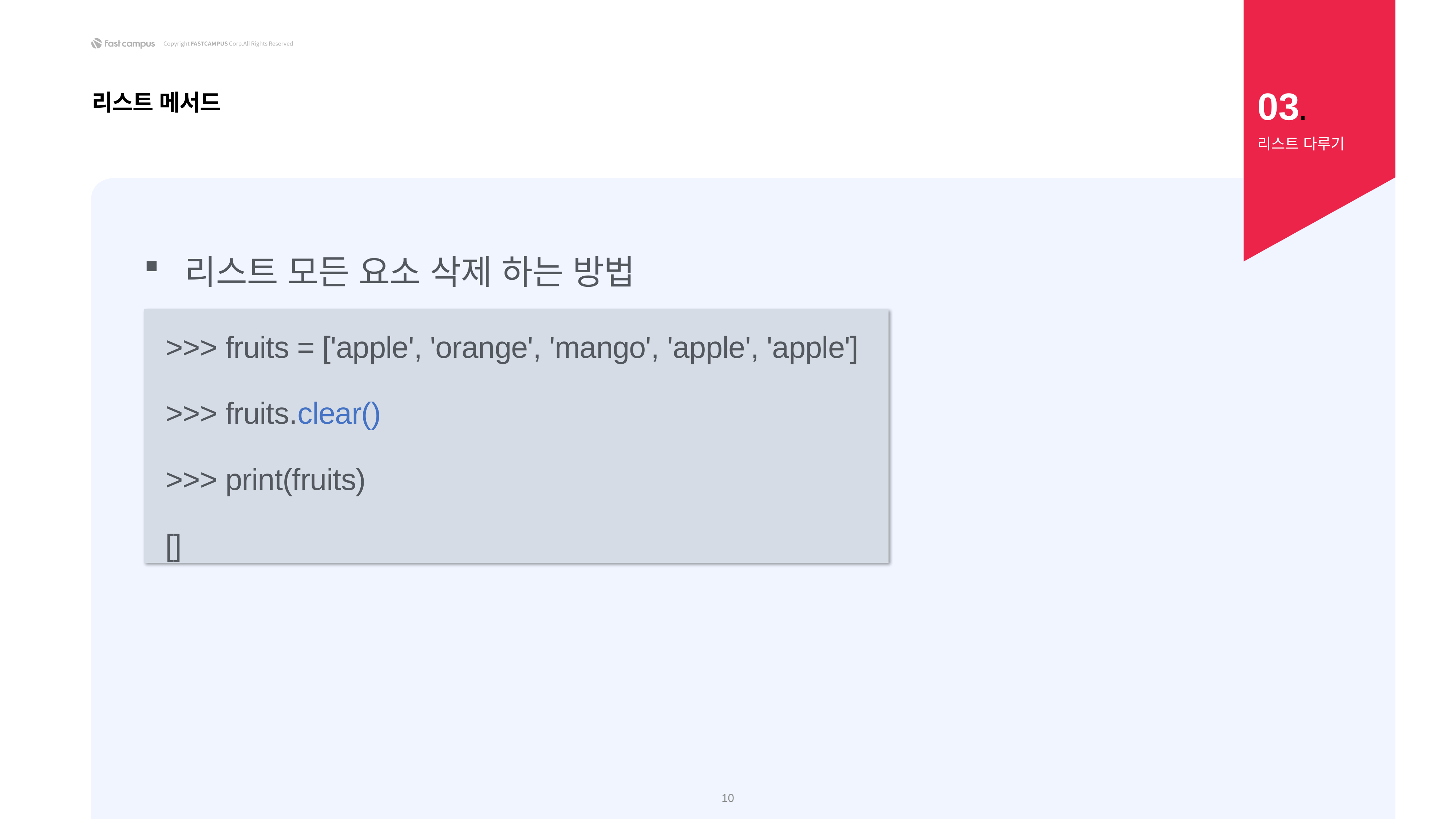

03.
리스트 메서드
리스트 다루기

리스트 모든 요소 삭제 하는 방법
>>> fruits = ['apple', 'orange', 'mango', 'apple', 'apple']
>>> fruits.clear()
>>> print(fruits)
[]
10